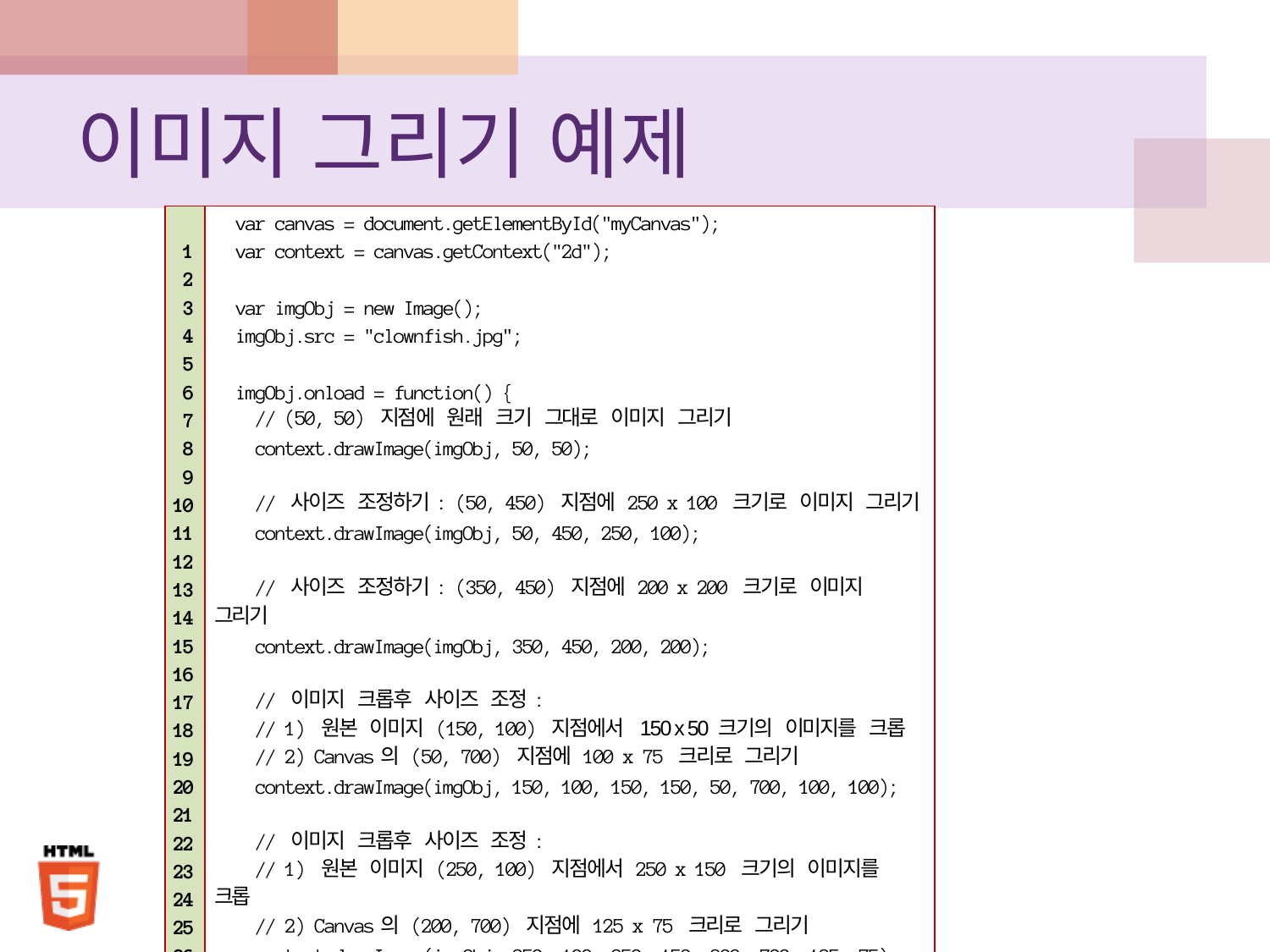

# 이미지 그리기 예제
| 1 2 3 4 5 6 7 8 9 10 11 12 13 14 15 16 17 18 19 20 21 22 23 24 25 26 | var canvas = document.getElementById("myCanvas"); var context = canvas.getContext("2d");   var imgObj = new Image(); imgObj.src = "clownfish.jpg";   imgObj.onload = function() { // (50, 50) 지점에 원래 크기 그대로 이미지 그리기 context.drawImage(imgObj, 50, 50);   // 사이즈 조정하기: (50, 450) 지점에 250 x 100 크기로 이미지 그리기 context.drawImage(imgObj, 50, 450, 250, 100);   // 사이즈 조정하기: (350, 450) 지점에 200 x 200 크기로 이미지 그리기 context.drawImage(imgObj, 350, 450, 200, 200);   // 이미지 크롭후 사이즈 조정: // 1) 원본 이미지 (150, 100) 지점에서 150 x 50 크기의 이미지를 크롭 // 2) Canvas의 (50, 700) 지점에 100 x 75 크리로 그리기 context.drawImage(imgObj, 150, 100, 150, 150, 50, 700, 100, 100);   // 이미지 크롭후 사이즈 조정: // 1) 원본 이미지 (250, 100) 지점에서 250 x 150 크기의 이미지를 크롭 // 2) Canvas의 (200, 700) 지점에 125 x 75 크리로 그리기 context.drawImage(imgObj, 250, 100, 250, 150, 200, 700, 125, 75); } |
| --- | --- |
21